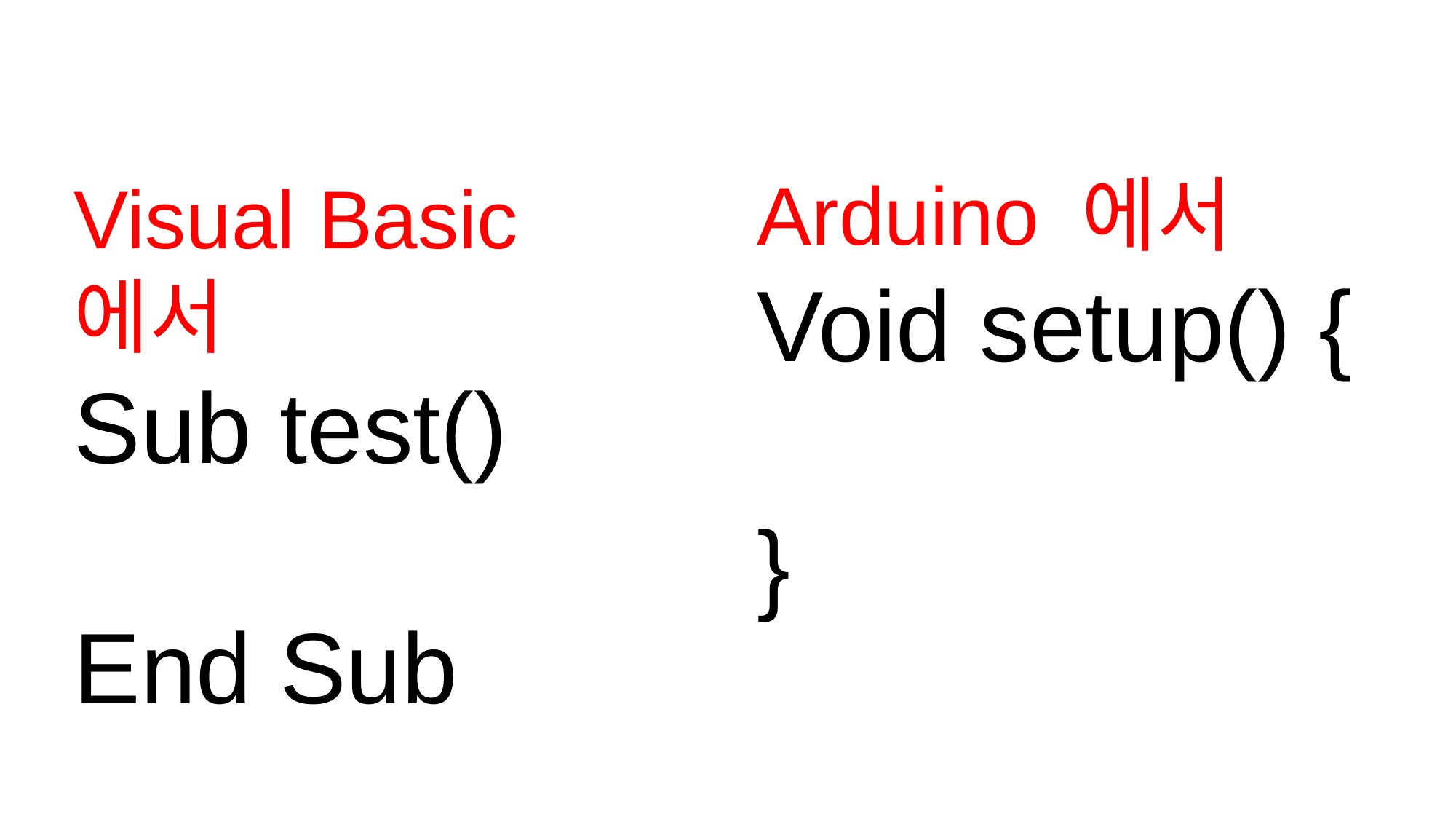

Arduino 에서
Void setup() {

}
Visual Basic에서
Sub test()

End Sub